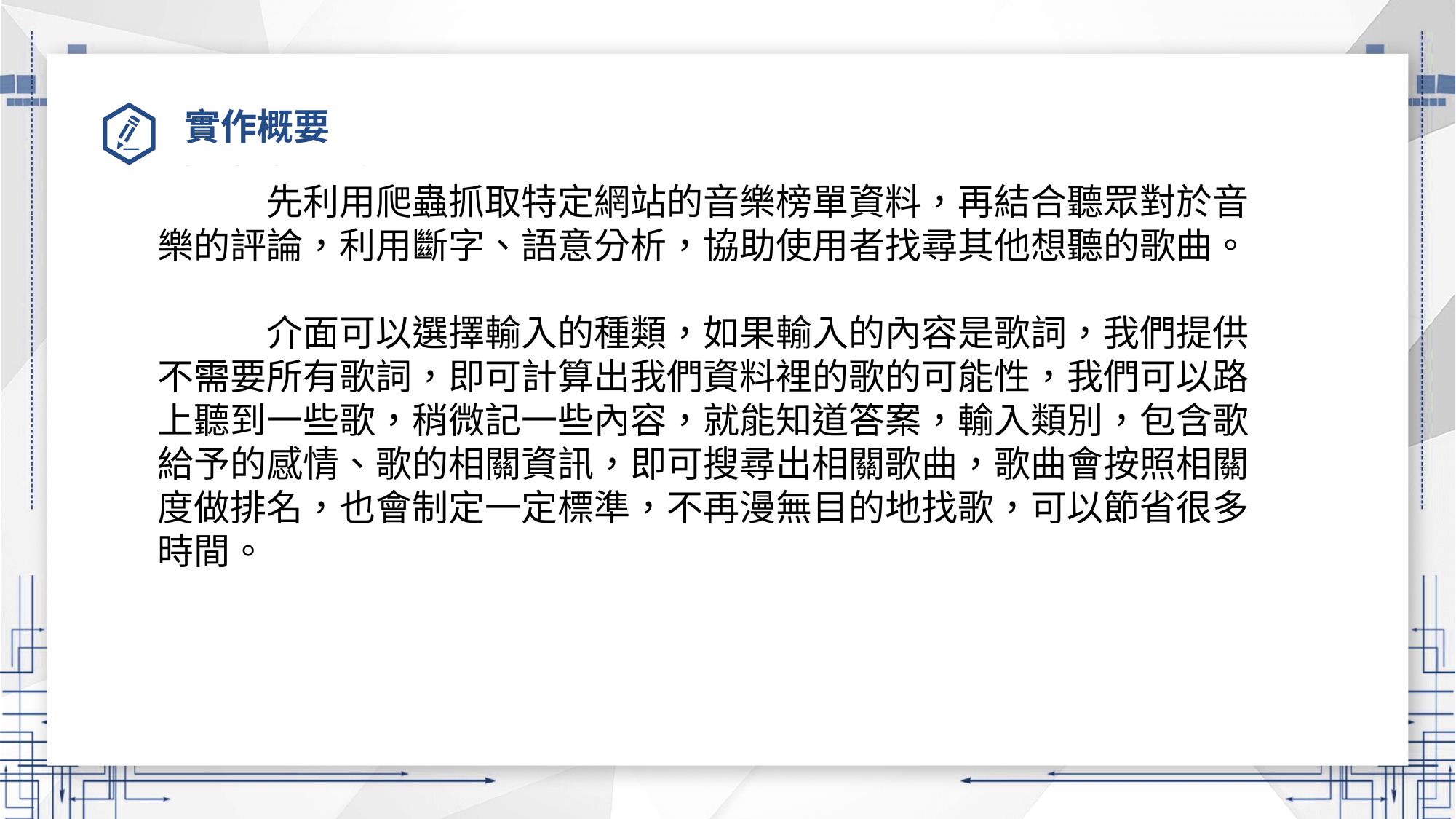

# 實作概要

	先利用爬蟲抓取特定網站的音樂榜單資料，再結合聽眾對於音樂的評論，利用斷字、語意分析，協助使用者找尋其他想聽的歌曲。

	介面可以選擇輸入的種類，如果輸入的內容是歌詞，我們提供不需要所有歌詞，即可計算出我們資料裡的歌的可能性，我們可以路上聽到一些歌，稍微記一些內容，就能知道答案，輸入類別，包含歌給予的感情、歌的相關資訊，即可搜尋出相關歌曲，歌曲會按照相關度做排名，也會制定一定標準，不再漫無目的地找歌，可以節省很多時間。